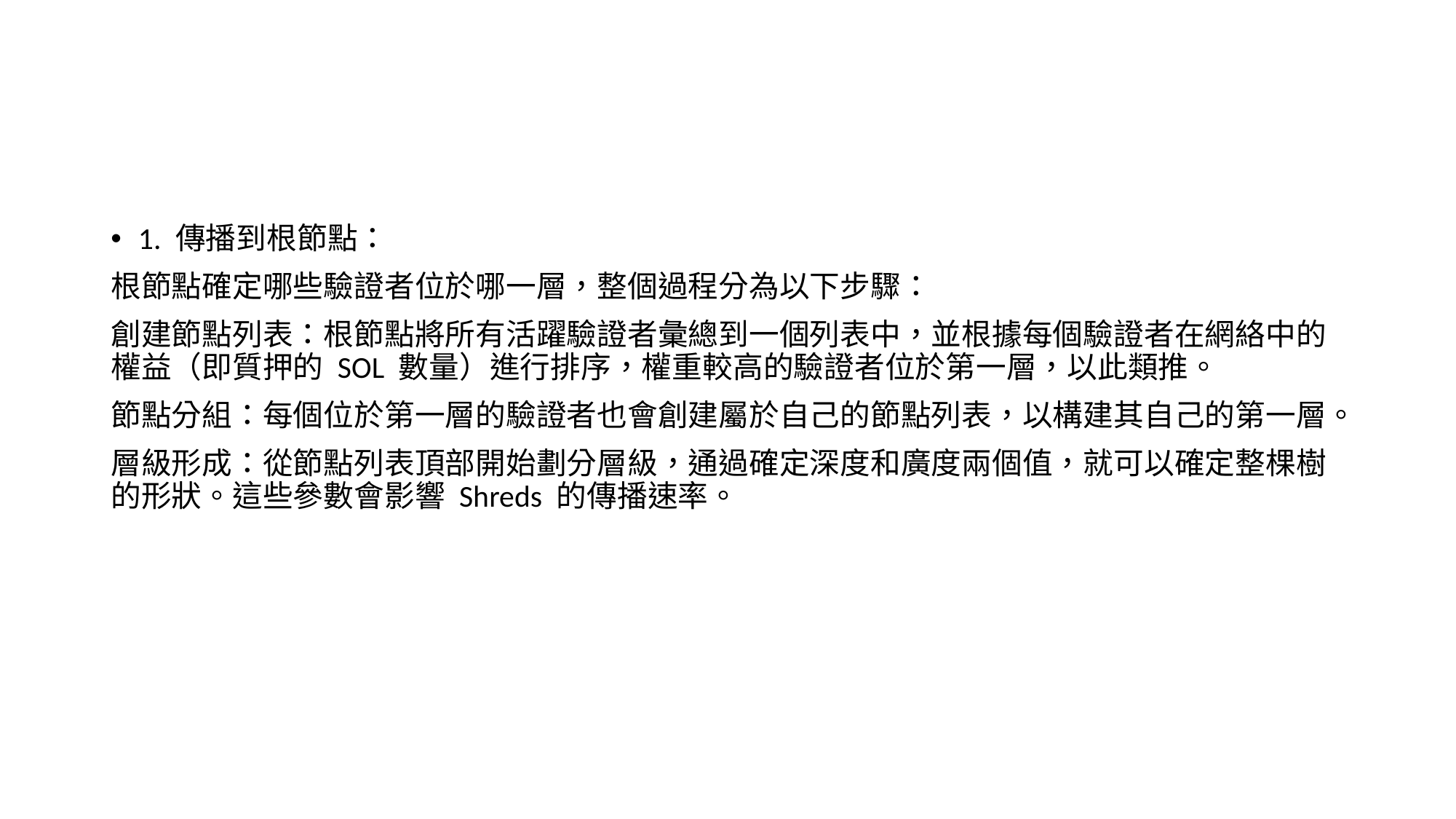

#
1. 傳播到根節點：
根節點確定哪些驗證者位於哪一層，整個過程分為以下步驟：
創建節點列表：根節點將所有活躍驗證者彙總到一個列表中，並根據每個驗證者在網絡中的權益（即質押的 SOL 數量）進行排序，權重較高的驗證者位於第一層，以此類推。
節點分組：每個位於第一層的驗證者也會創建屬於自己的節點列表，以構建其自己的第一層。
層級形成：從節點列表頂部開始劃分層級，通過確定深度和廣度兩個值，就可以確定整棵樹的形狀。這些參數會影響 Shreds 的傳播速率。